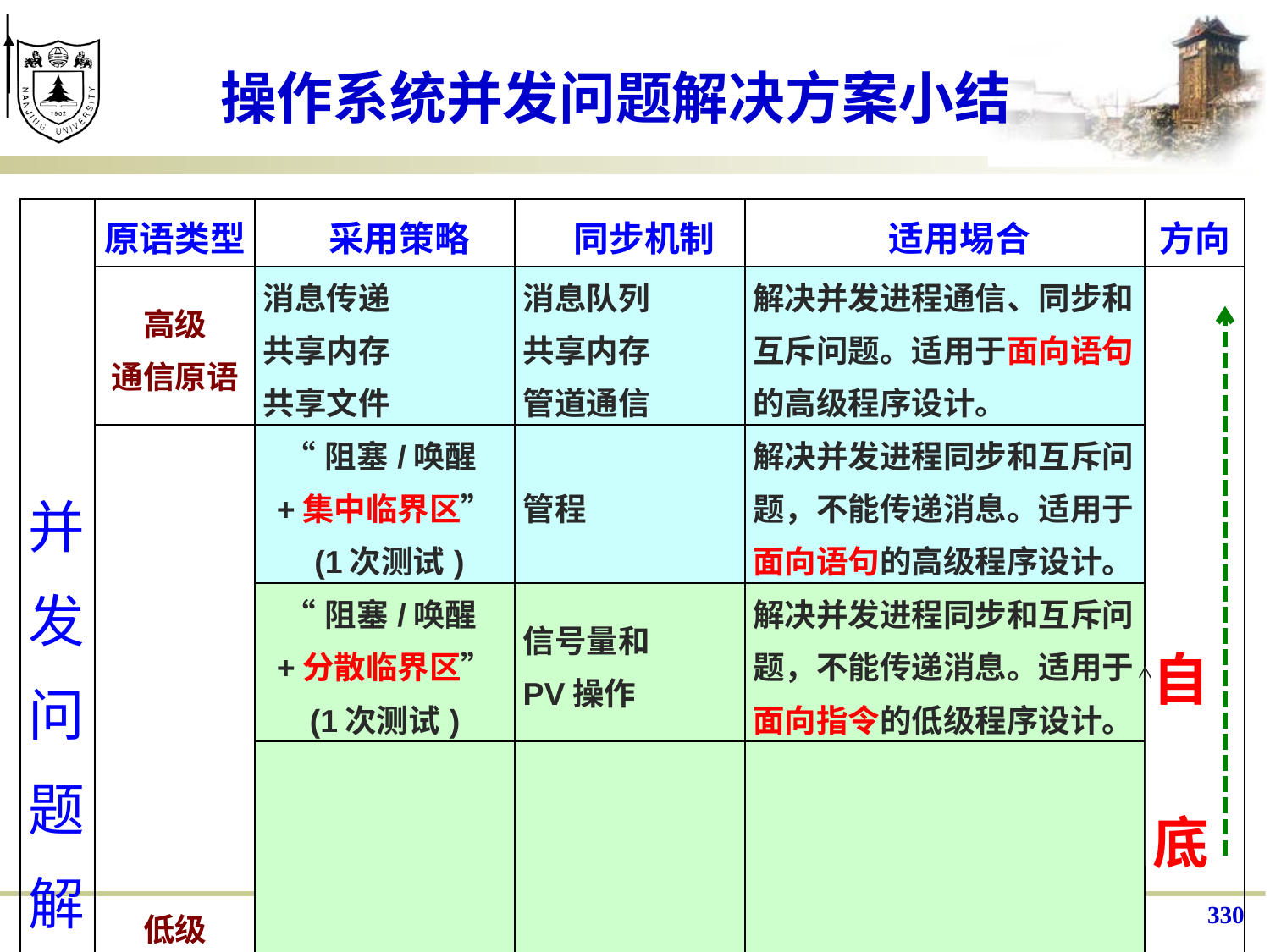

# 操作系统并发问题解决方案小结
| 并发问题解决方案 | 原语类型 | 采用策略 | 同步机制 | 适用埸合 | 方向 |
| --- | --- | --- | --- | --- | --- |
|  | 高级 通信原语 | 消息传递 共享内存 共享文件 | 消息队列 共享内存 管道通信 | 解决并发进程通信、同步和互斥问题。适用于面向语句的高级程序设计。 | 自底向上 |
|  | 低级 通信原语 | “阻塞/唤醒+集中临界区” (1次测试) | 管程 | 解决并发进程同步和互斥问题，不能传递消息。适用于面向语句的高级程序设计。 |  |
|  |  | “阻塞/唤醒+分散临界区” (1次测试) | 信号量和 PV操作 | 解决并发进程同步和互斥问题，不能传递消息。适用于面向指令的低级程序设计。 |  |
|  |  | “忙式等待” (反复测试) | 关中断、对换、测试并建立、peterson算法、dekker算法 | 解决并发进程互斥问题，不能传递消息。适用于面向指令的低级程序设计。 |  |
330